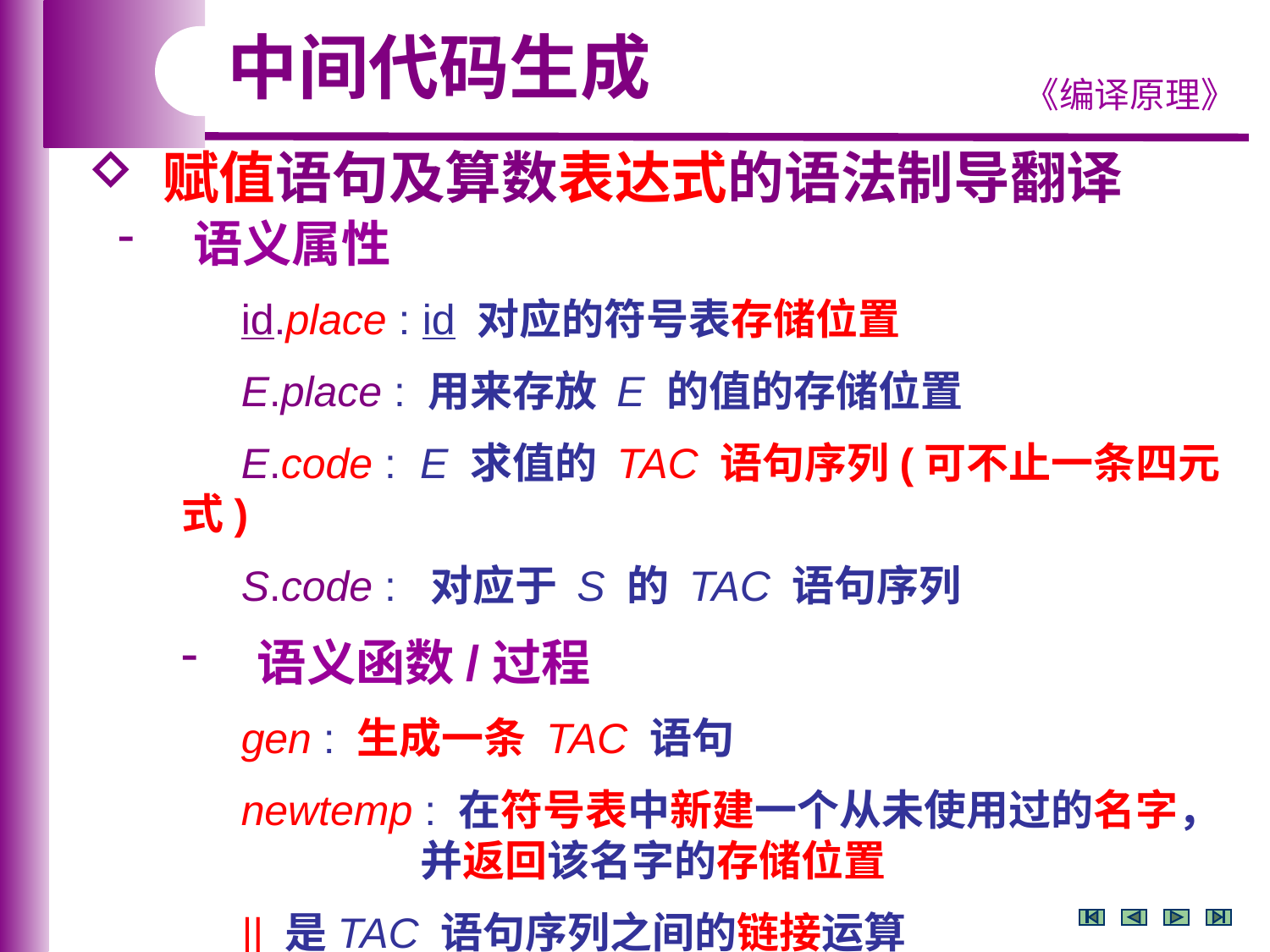

中间代码生成
 赋值语句及算数表达式的语法制导翻译
   语义属性

     id.place : id 对应的符号表存储位置

     E.place : 用来存放 E 的值的存储位置

     E.code :  E 求值的 TAC 语句序列(可不止一条四元式)

     S.code :  对应于 S 的 TAC 语句序列

   语义函数/过程

     gen : 生成一条 TAC 语句

     newtemp : 在符号表中新建一个从未使用过的名字，
                        并返回该名字的存储位置

     || 是TAC 语句序列之间的链接运算